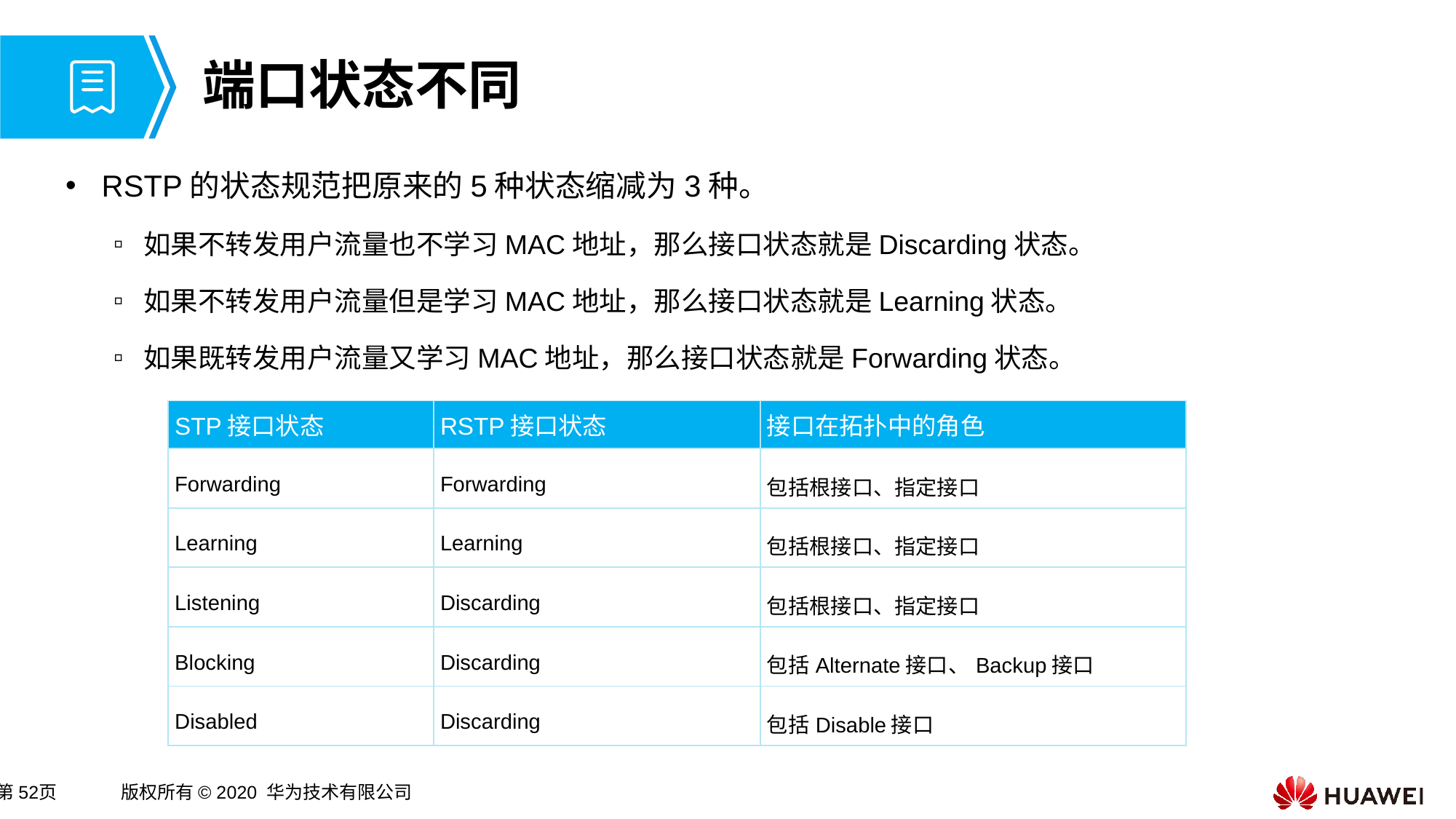

# 端口状态不同
RSTP的状态规范把原来的5种状态缩减为3种。
如果不转发用户流量也不学习MAC地址，那么接口状态就是Discarding状态。
如果不转发用户流量但是学习MAC地址，那么接口状态就是Learning状态。
如果既转发用户流量又学习MAC地址，那么接口状态就是Forwarding状态。
| STP接口状态 | RSTP接口状态 | 接口在拓扑中的角色 |
| --- | --- | --- |
| Forwarding | Forwarding | 包括根接口、指定接口 |
| Learning | Learning | 包括根接口、指定接口 |
| Listening | Discarding | 包括根接口、指定接口 |
| Blocking | Discarding | 包括Alternate接口、Backup接口 |
| Disabled | Discarding | 包括Disable接口 |